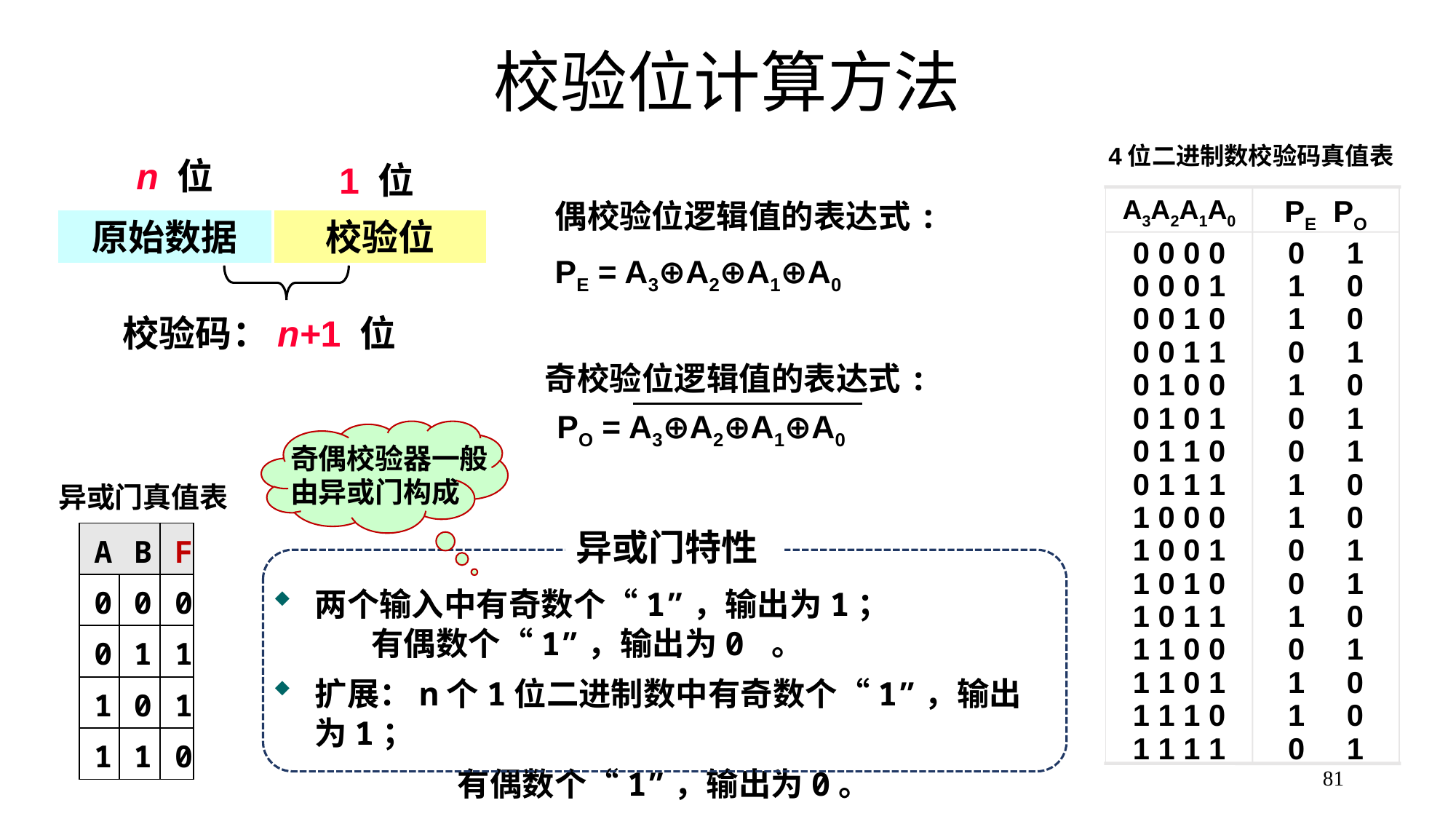

# 校验位计算方法
4位二进制数校验码真值表
A3A2A1A0

PE  PO

0 0 0 0
0 0 0 1
0 0 1 0
0 0 1 1
0 1 0 0
0 1 0 1
0 1 1 0
0 1 1 1
1 0 0 0
1 0 0 1
1 0 1 0
1 0 1 1
1 1 0 0
1 1 0 1
1 1 1 0
1 1 1 1

0     1
1     0
1     0
0     1
1     0
0     1
0     1
1     0
1     0
0     1
0     1
1     0
0     1
1     0
1     0
0     1

n 位
1 位
原始数据
校验位

校验码：n+1 位

偶校验位逻辑值的表达式:
PE = A3⊕A2⊕A1⊕A0
奇校验位逻辑值的表达式:
PO = A3⊕A2⊕A1⊕A0

奇偶校验器一般由异或门构成
异或门真值表
异或门特性
| A | B | F |
| --- | --- | --- |
| 0 | 0 | 0 |
| 0 | 1 | 1 |
| 1 | 0 | 1 |
| 1 | 1 | 0 |

两个输入中有奇数个“1”，输出为1；
             有偶数个“1”，输出为0 。
扩展：n个1位二进制数中有奇数个“1”，输出为1；
                         有偶数个“1”，输出为0。
81